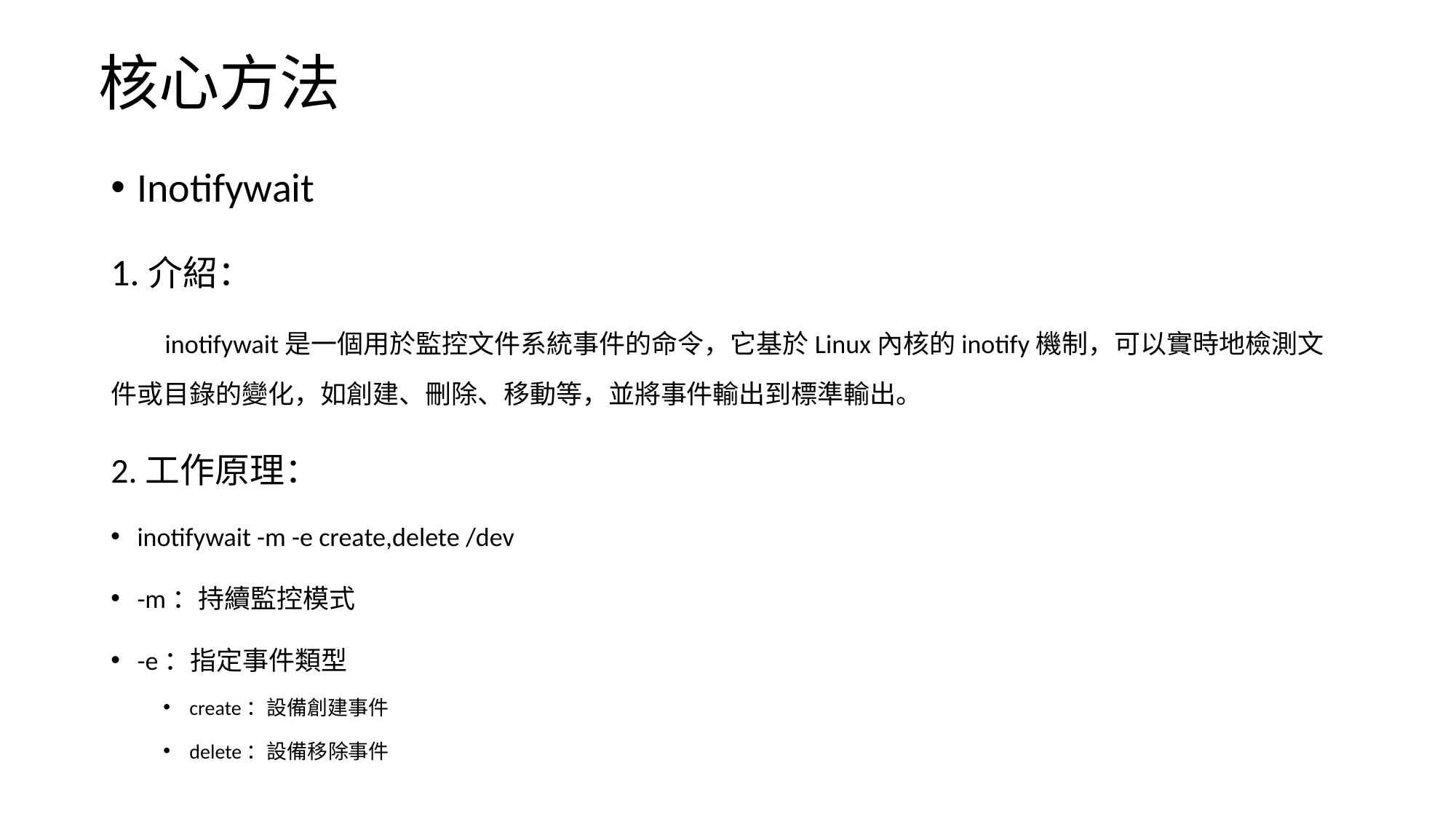

# 核心方法
Inotifywait
1.介紹：
         inotifywait是一個用於監控文件系統事件的命令，它基於Linux內核的inotify機制，可以實時地檢測文件或目錄的變化，如創建、刪除、移動等，並將事件輸出到標準輸出。
2.工作原理：
inotifywait -m -e create,delete /dev
-m：持續監控模式
-e：指定事件類型
create：設備創建事件
delete：設備移除事件